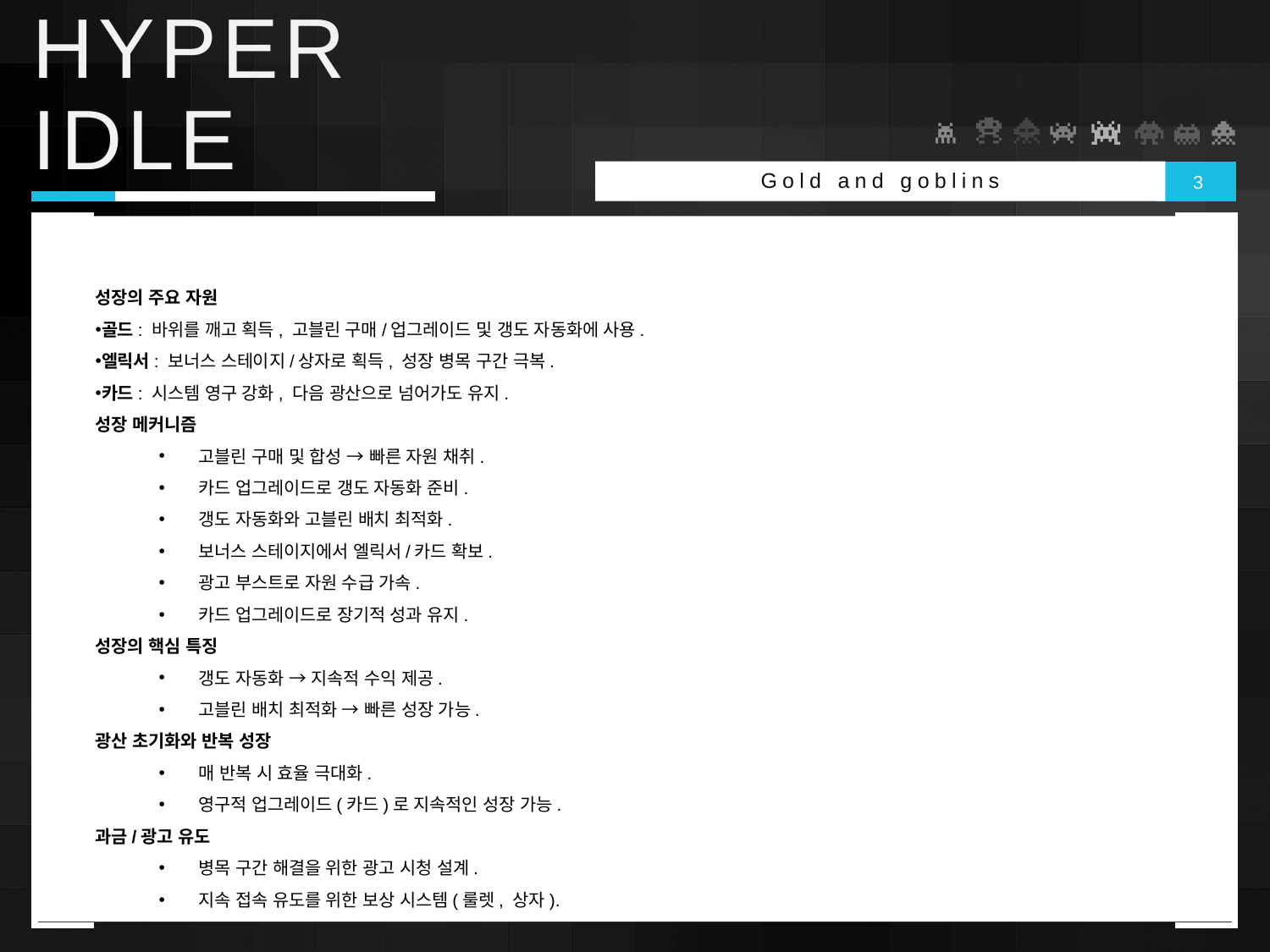

# HYPER IDLE
Gold and goblins
3

성장의 주요 자원
골드: 바위를 깨고 획득, 고블린 구매/업그레이드 및 갱도 자동화에 사용.
엘릭서: 보너스 스테이지/상자로 획득, 성장 병목 구간 극복.
카드: 시스템 영구 강화, 다음 광산으로 넘어가도 유지.
성장 메커니즘
고블린 구매 및 합성 → 빠른 자원 채취.
카드 업그레이드로 갱도 자동화 준비.
갱도 자동화와 고블린 배치 최적화.
보너스 스테이지에서 엘릭서/카드 확보.
광고 부스트로 자원 수급 가속.
카드 업그레이드로 장기적 성과 유지.
성장의 핵심 특징
갱도 자동화 → 지속적 수익 제공.
고블린 배치 최적화 → 빠른 성장 가능.
광산 초기화와 반복 성장
매 반복 시 효율 극대화.
영구적 업그레이드(카드)로 지속적인 성장 가능.
과금/광고 유도
병목 구간 해결을 위한 광고 시청 설계.
지속 접속 유도를 위한 보상 시스템(룰렛, 상자).